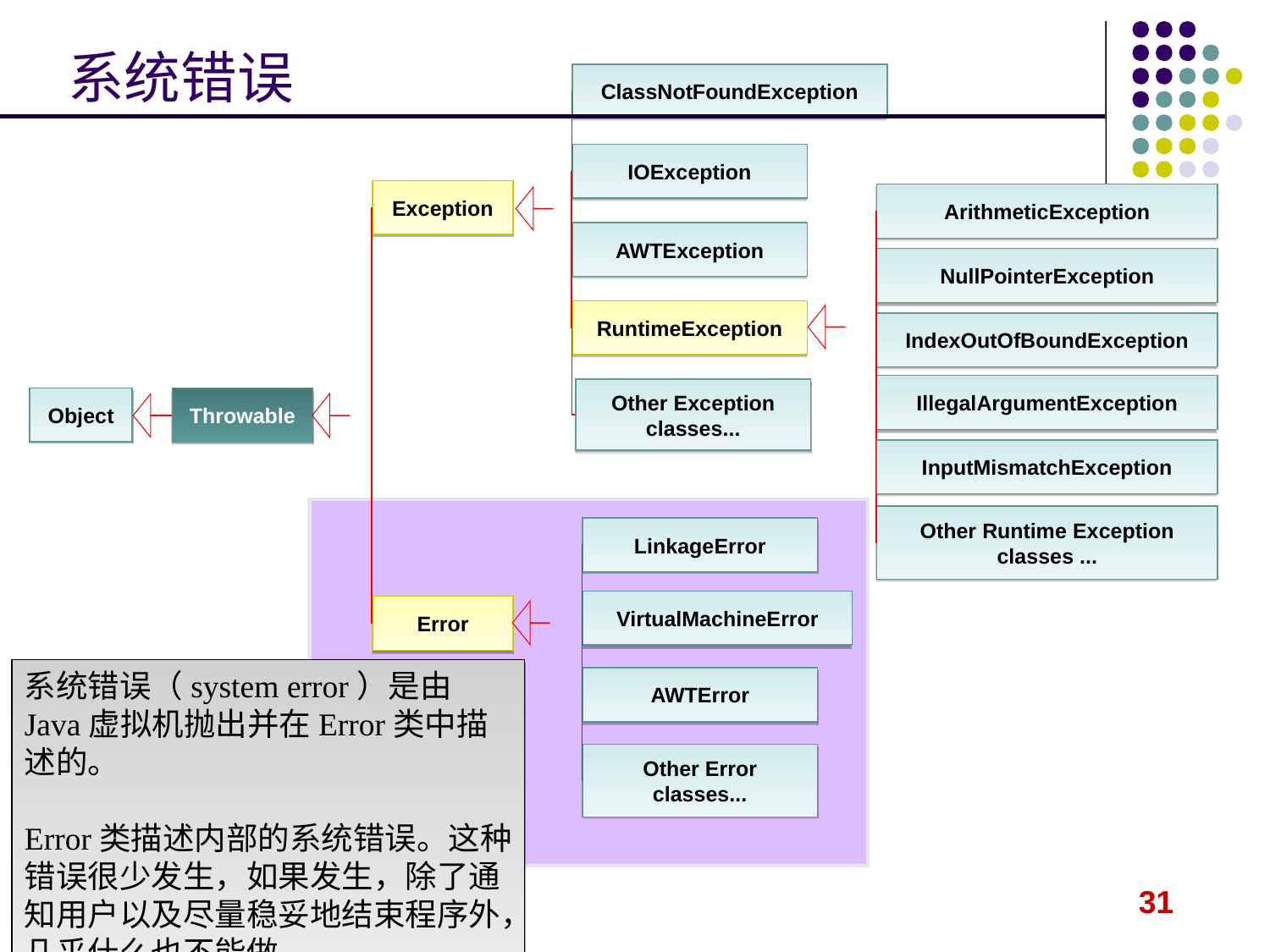

系统错误
ClassNotFoundException
IOException
Exception
ArithmeticException

AWTException
NullPointerException
RuntimeException

IndexOutOfBoundException
IllegalArgumentException
Other Exception classes...
Object
Throwable

InputMismatchException

Other Runtime Exception classes ...
LinkageError
VirtualMachineError
Error

系统错误（system error）是由Java虚拟机抛出并在Error类中描述的。

Error类描述内部的系统错误。这种错误很少发生，如果发生，除了通知用户以及尽量稳妥地结束程序外，几乎什么也不能做。
AWTError
Other Error classes...